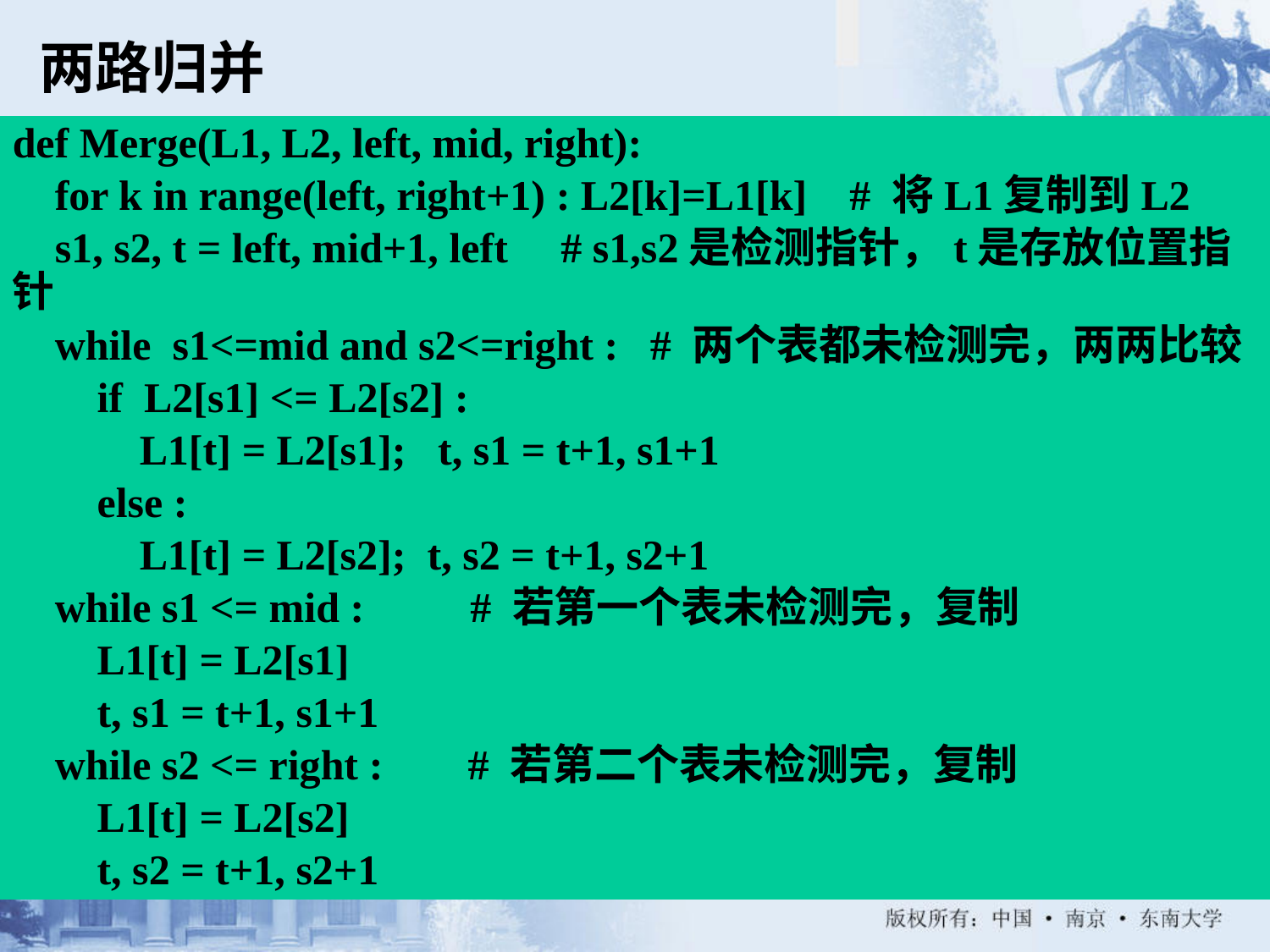

两路归并
def Merge(L1, L2, left, mid, right):
    for k in range(left, right+1) : L2[k]=L1[k]    # 将L1复制到L2
    s1, s2, t = left, mid+1, left     # s1,s2是检测指针，t是存放位置指针
    while  s1<=mid and s2<=right :   # 两个表都未检测完，两两比较
        if  L2[s1] <= L2[s2] :
            L1[t] = L2[s1];   t, s1 = t+1, s1+1
        else :
            L1[t] = L2[s2];  t, s2 = t+1, s2+1
    while s1 <= mid :          # 若第一个表未检测完，复制
        L1[t] = L2[s1]
        t, s1 = t+1, s1+1
    while s2 <= right :        # 若第二个表未检测完，复制
        L1[t] = L2[s2]
        t, s2 = t+1, s2+1